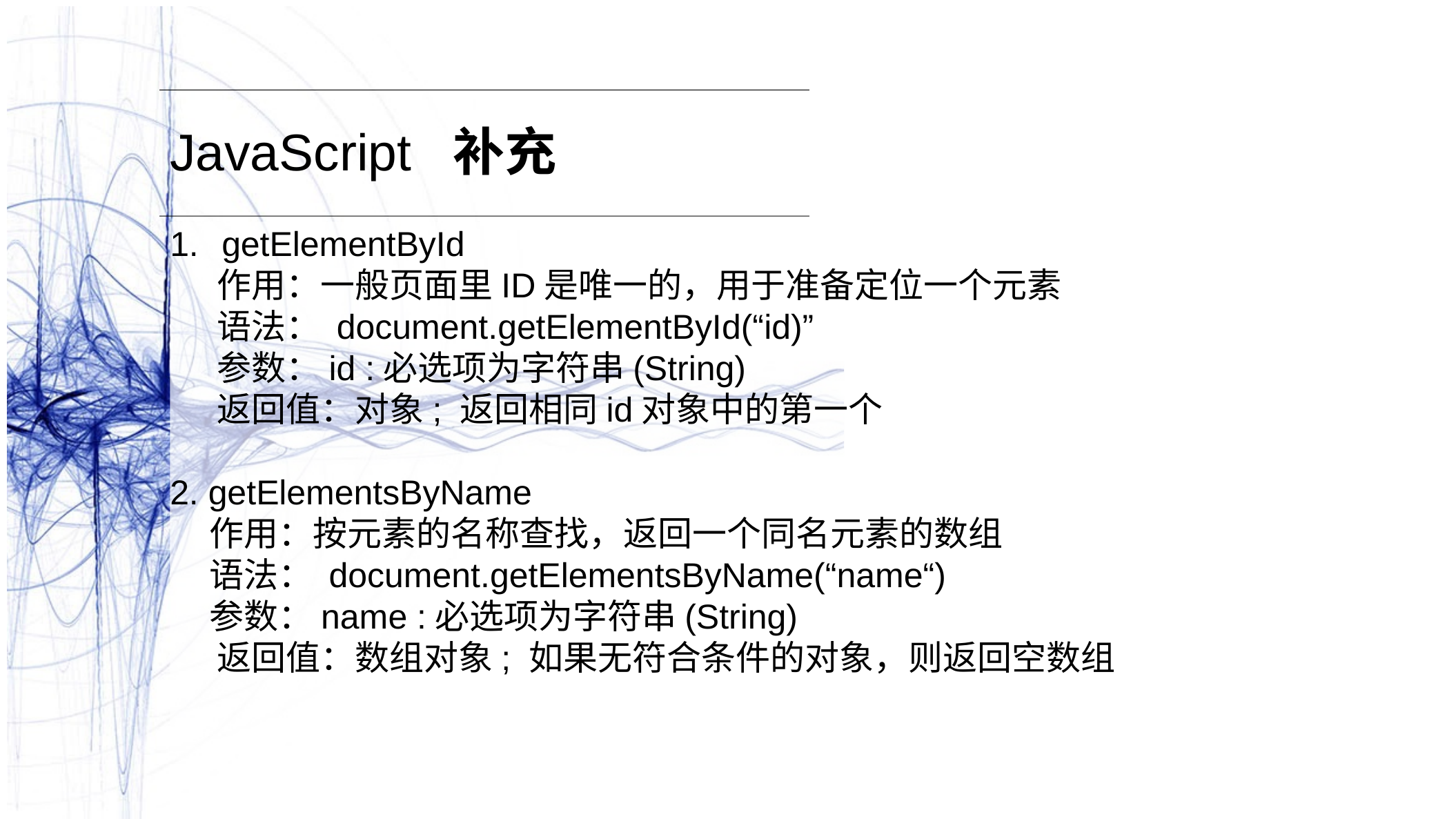

JavaScript  补充

getElementById
     作用：一般页面里ID是唯一的，用于准备定位一个元素
     语法： document.getElementById(“id)”
     参数：id :必选项为字符串(String)
     返回值：对象; 返回相同id对象中的第一个

2. getElementsByName
    作用：按元素的名称查找，返回一个同名元素的数组
    语法： document.getElementsByName(“name“)
    参数：name :必选项为字符串(String)
     返回值：数组对象; 如果无符合条件的对象，则返回空数组